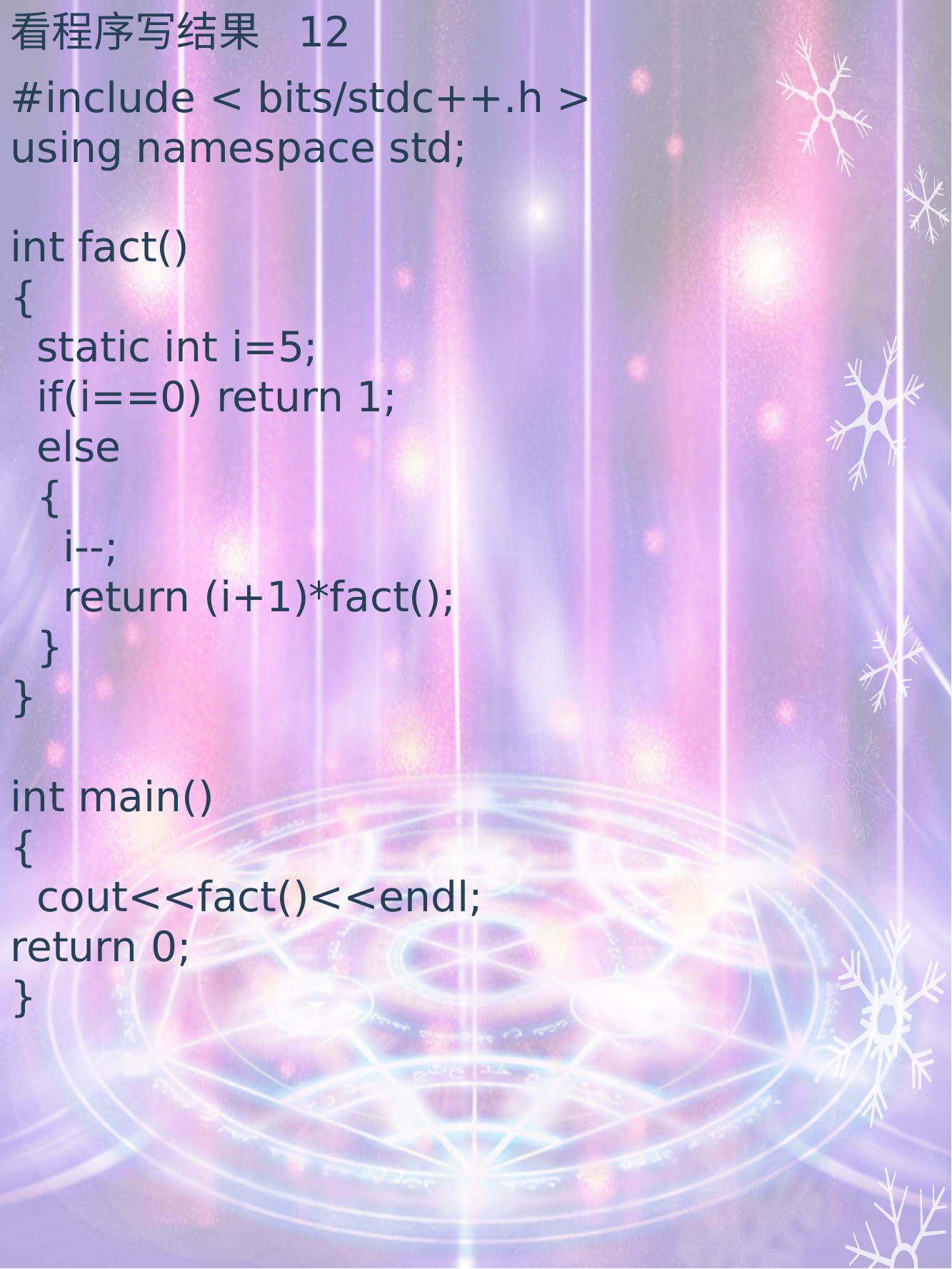

看程序写结果   12
#include < bits/stdc++.h >
using namespace std;

int fact()
{
  static int i=5;
  if(i==0) return 1;
  else
  {
    i--;
    return (i+1)*fact();
  }
}

int main()
{
  cout<<fact()<<endl;
return 0;
}